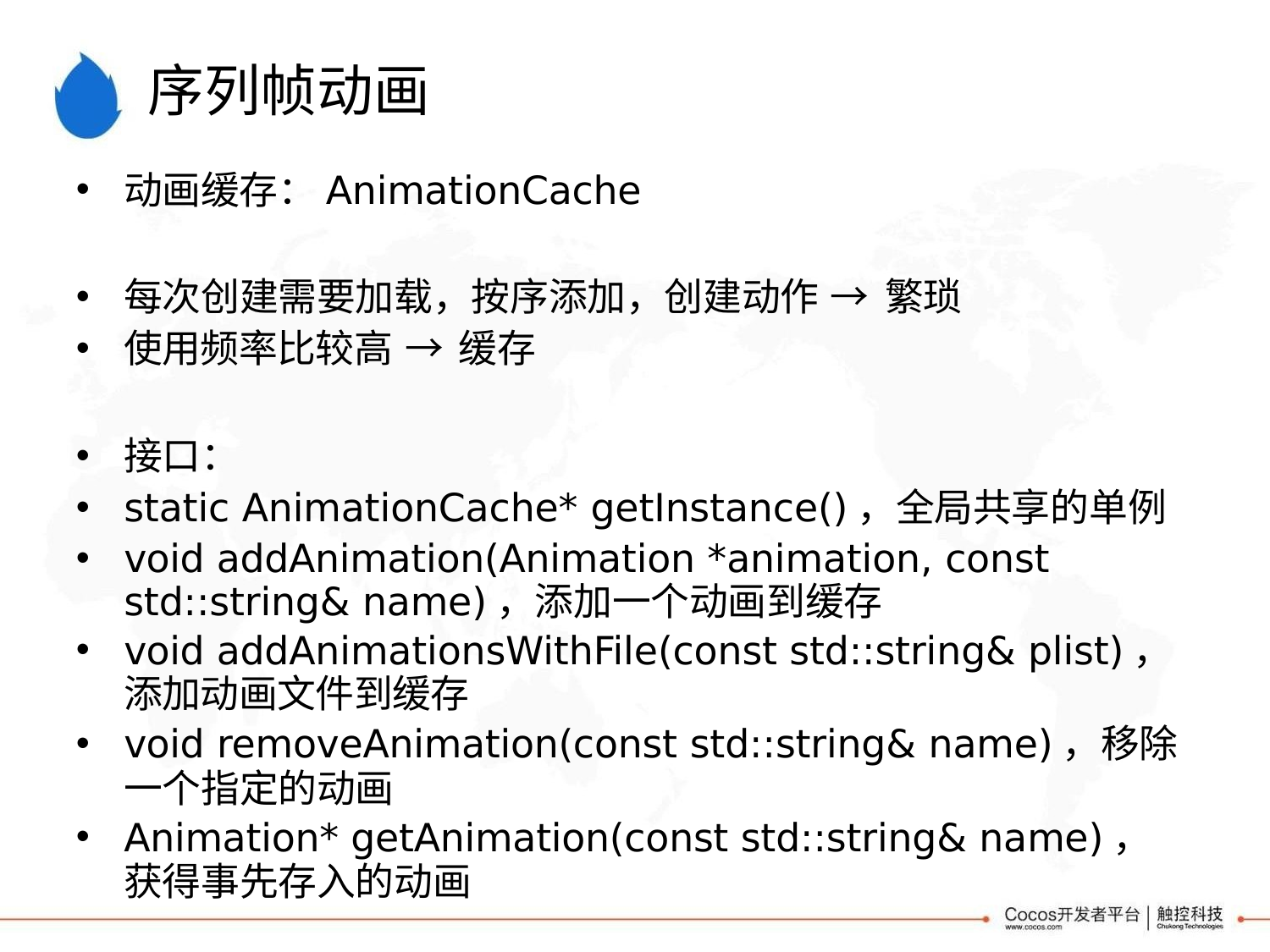

# 序列帧动画
动画缓存：AnimationCache

每次创建需要加载，按序添加，创建动作 → 繁琐
使用频率比较高 → 缓存

接口：
static AnimationCache* getInstance()，全局共享的单例
void addAnimation(Animation *animation, const
std::string& name)，添加一个动画到缓存
void addAnimationsWithFile(const std::string& plist)，  添加动画文件到缓存
void removeAnimation(const std::string& name)，移除
一个指定的动画
Animation* getAnimation(const std::string& name)，  获得事先存入的动画